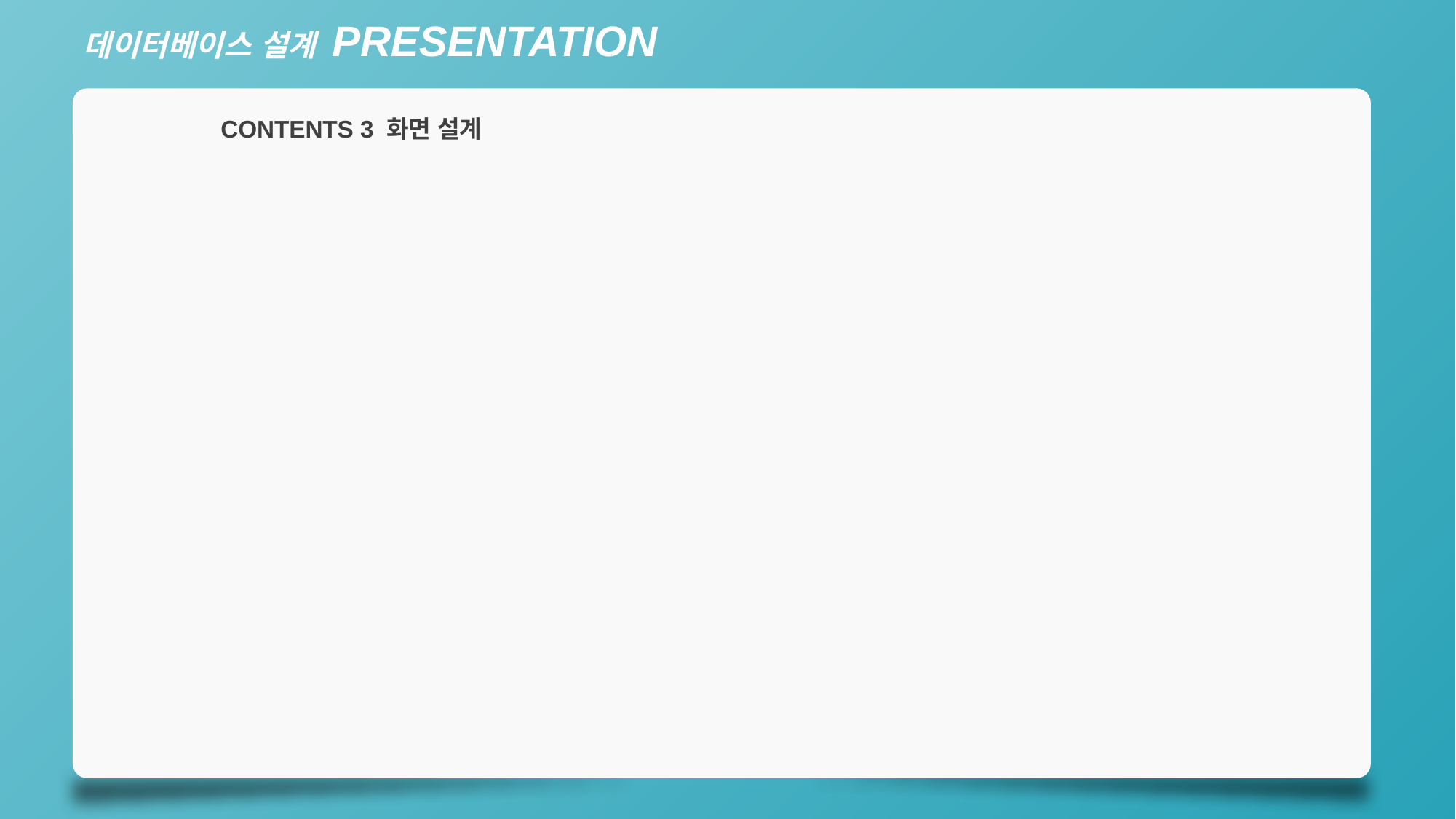

데이터베이스 설계 PRESENTATION

CONTENTS 3 화면 설계